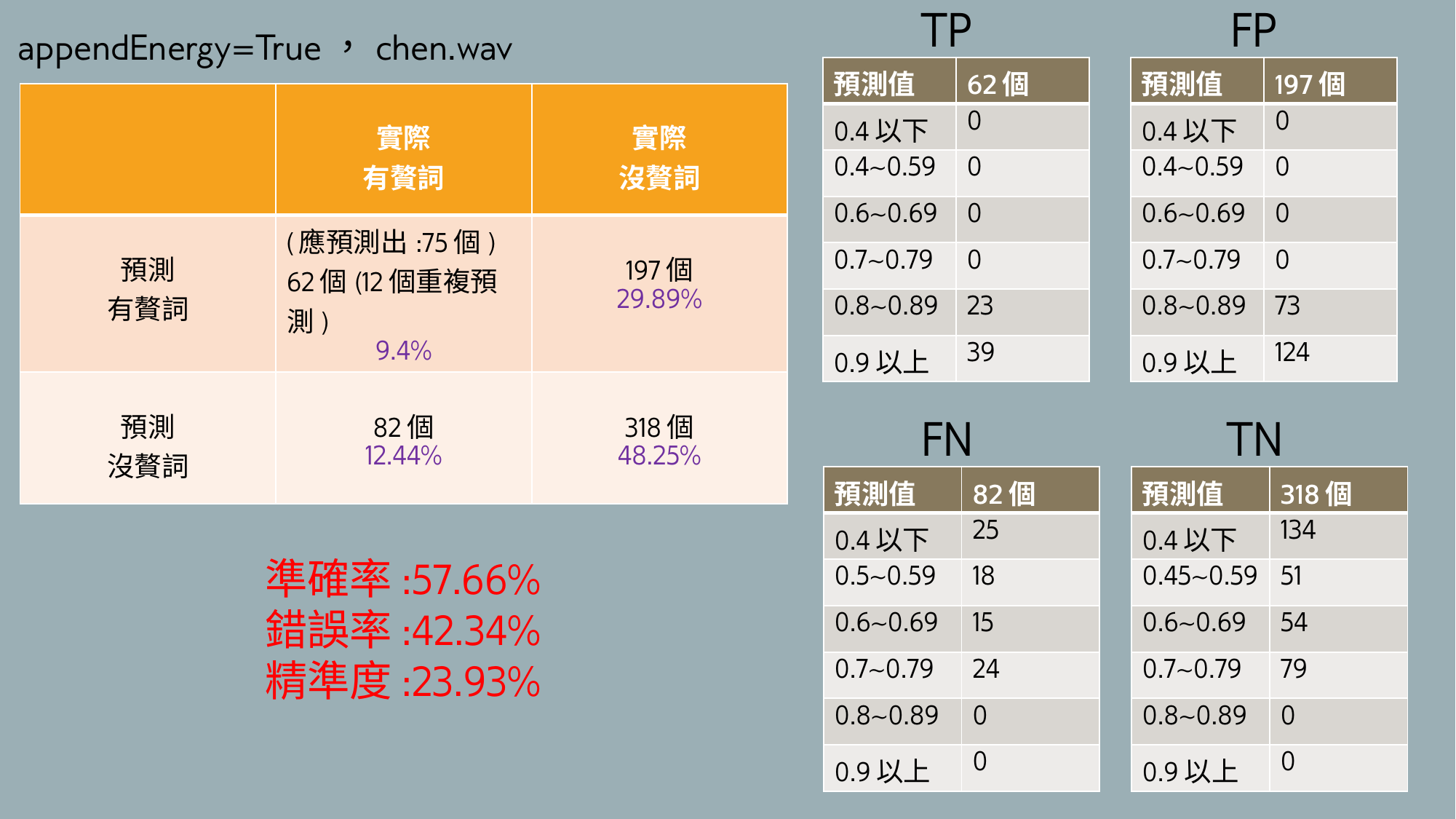

TP
FP
appendEnergy=True，chen.wav
| 預測值 | 62個 |
| --- | --- |
| 0.4以下 | 0 |
| 0.4~0.59 | 0 |
| 0.6~0.69 | 0 |
| 0.7~0.79 | 0 |
| 0.8~0.89 | 23 |
| 0.9以上 | 39 |
| 預測值 | 197個 |
| --- | --- |
| 0.4以下 | 0 |
| 0.4~0.59 | 0 |
| 0.6~0.69 | 0 |
| 0.7~0.79 | 0 |
| 0.8~0.89 | 73 |
| 0.9以上 | 124 |
|  | 實際 有贅詞 | 實際 沒贅詞 |
| --- | --- | --- |
| 預測 有贅詞 | (應預測出:75個) 62個(12個重複預測) 9.4% | 197個 29.89% |
| 預測 沒贅詞 | 82個 12.44% | 318個 48.25% |
FN
TN
| 預測值 | 82個 |
| --- | --- |
| 0.4以下 | 25 |
| 0.5~0.59 | 18 |
| 0.6~0.69 | 15 |
| 0.7~0.79 | 24 |
| 0.8~0.89 | 0 |
| 0.9以上 | 0 |
| 預測值 | 318個 |
| --- | --- |
| 0.4以下 | 134 |
| 0.45~0.59 | 51 |
| 0.6~0.69 | 54 |
| 0.7~0.79 | 79 |
| 0.8~0.89 | 0 |
| 0.9以上 | 0 |
準確率:57.66%
錯誤率:42.34%
精準度:23.93%